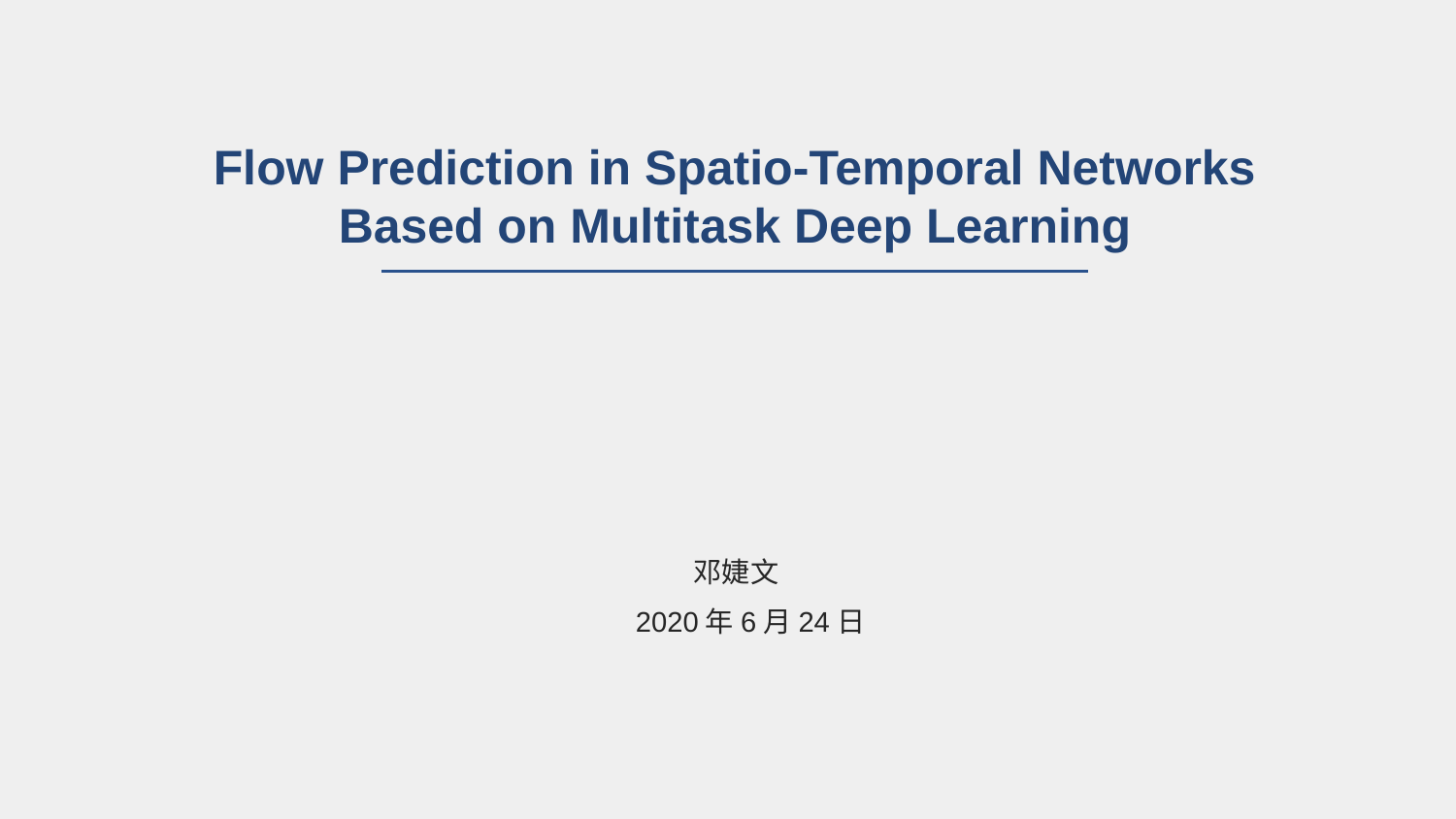

Flow Prediction in Spatio-Temporal Networks
Based on Multitask Deep Learning
邓婕文
2020年6月24日